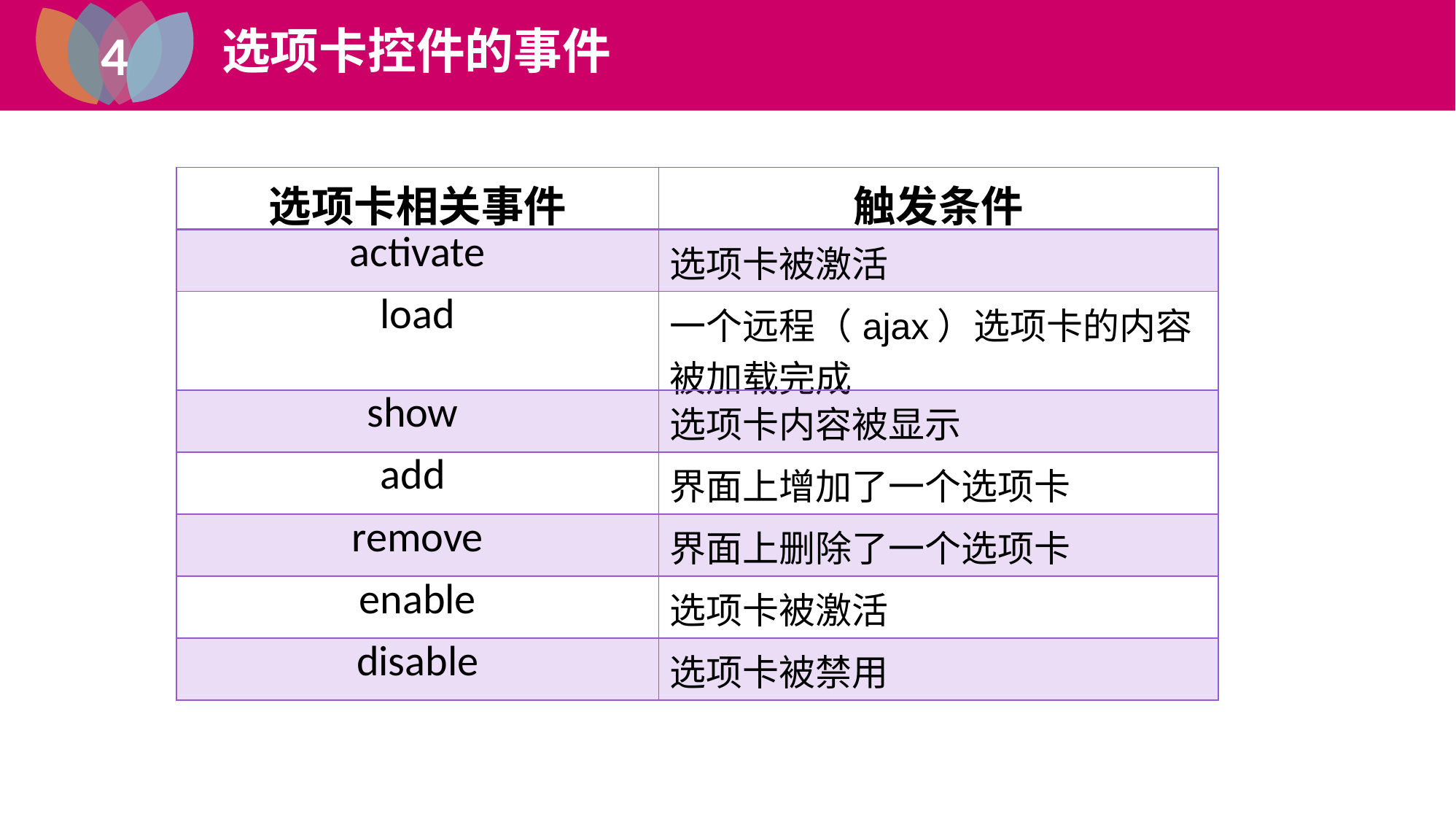

4
选项卡控件的事件
2
| 选项卡相关事件 | 触发条件 |
| --- | --- |
| activate | 选项卡被激活 |
| load | 一个远程（ajax）选项卡的内容被加载完成 |
| show | 选项卡内容被显示 |
| add | 界面上增加了一个选项卡 |
| remove | 界面上删除了一个选项卡 |
| enable | 选项卡被激活 |
| disable | 选项卡被禁用 |